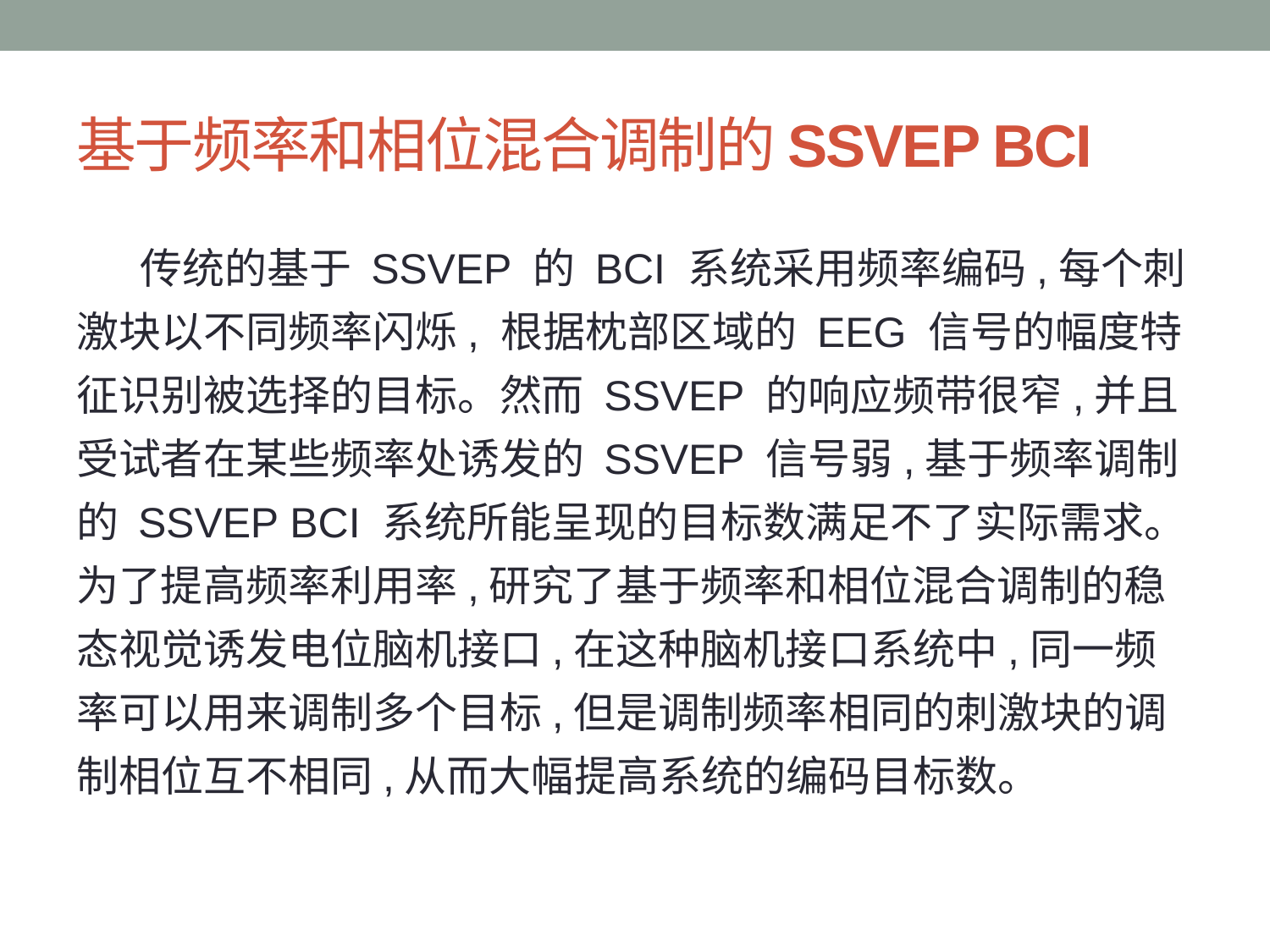

# 基于频率和相位混合调制的SSVEP BCI
传统的基于 SSVEP 的 BCI 系统采用频率编码,每个刺激块以不同频率闪烁, 根据枕部区域的 EEG 信号的幅度特征识别被选择的目标。然而 SSVEP 的响应频带很窄,并且受试者在某些频率处诱发的 SSVEP 信号弱,基于频率调制的 SSVEP BCI 系统所能呈现的目标数满足不了实际需求。为了提高频率利用率,研究了基于频率和相位混合调制的稳态视觉诱发电位脑机接口,在这种脑机接口系统中,同一频率可以用来调制多个目标,但是调制频率相同的刺激块的调制相位互不相同,从而大幅提高系统的编码目标数。